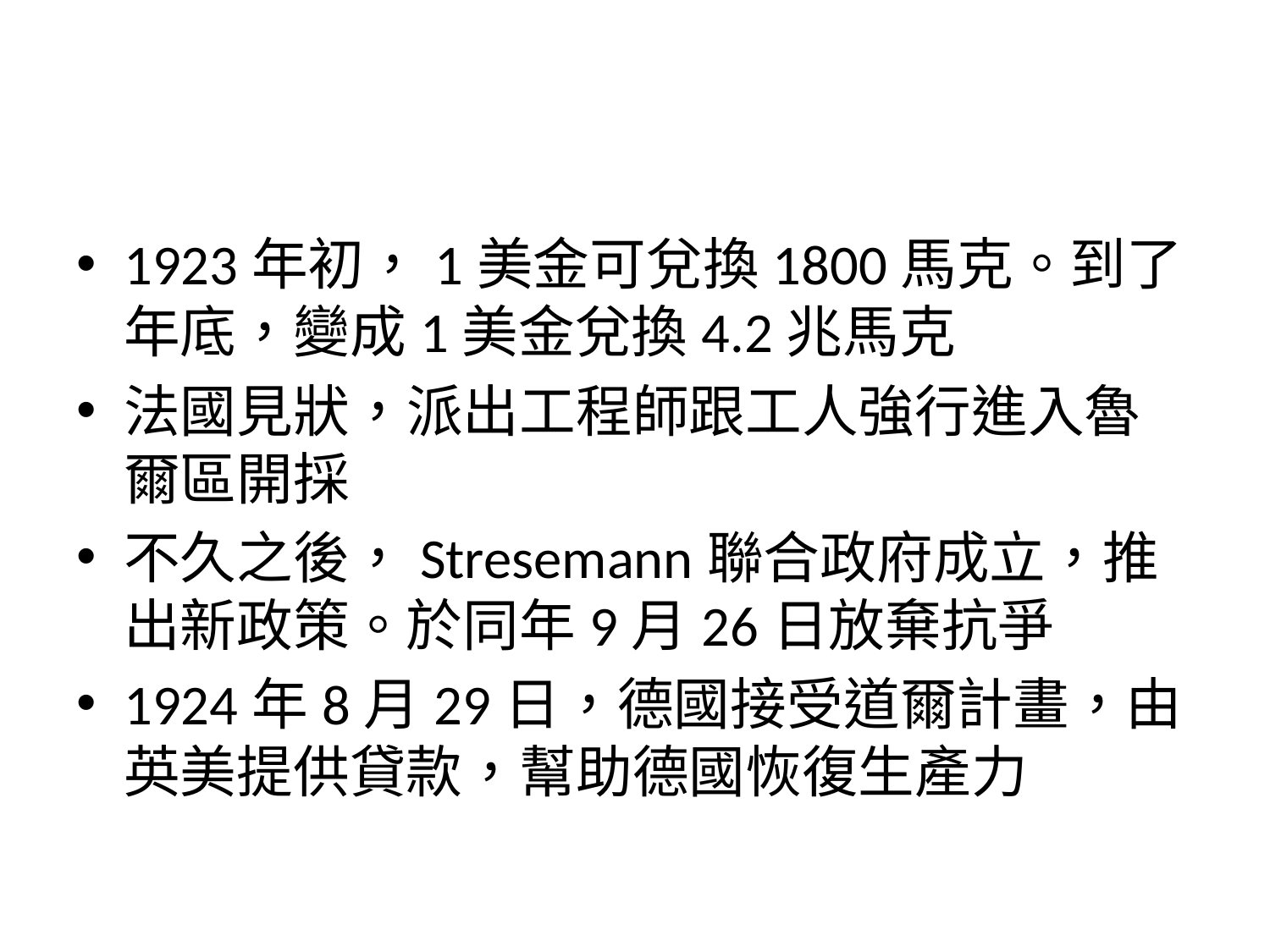

#
1923年初，1美金可兌換1800馬克。到了年底，變成1美金兌換4.2兆馬克
法國見狀，派出工程師跟工人強行進入魯爾區開採
不久之後，Stresemann聯合政府成立，推出新政策。於同年9月26日放棄抗爭
1924年8月29日，德國接受道爾計畫，由英美提供貸款，幫助德國恢復生產力